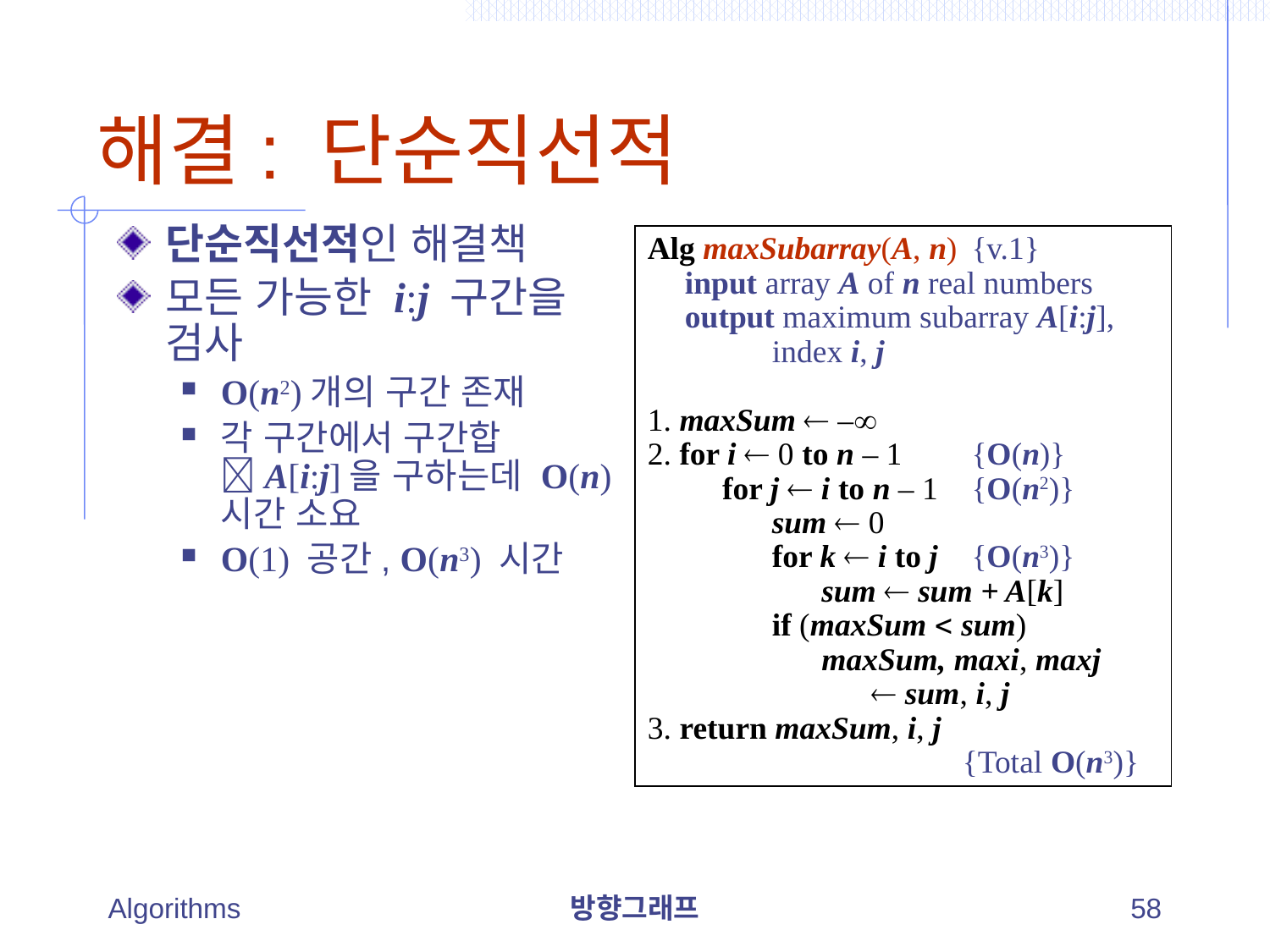

# 해결: 단순직선적
단순직선적인 해결책
모든 가능한 i:j 구간을 검사
O(n2)개의 구간 존재
각 구간에서 구간합 ΣA[i:j]을 구하는데 O(n) 시간 소요
O(1) 공간, O(n3) 시간
Alg maxSubarray(A, n)	{v.1}
	input array A of n real numbers
	output maximum subarray A[i:j], 				index i, j

1. maxSum ← –∞
2. for i ← 0 to n – 1		{O(n)}
		for j ← i to n – 1	{O(n2)}
			sum ← 0
			for k ← i to j	{O(n3)}
				sum ← sum + A[k]
			if (maxSum < sum)
				maxSum, maxi, maxj
				 	← sum, i, j
3. return maxSum, i, j
			{Total O(n3)}
Algorithms
방향그래프
58